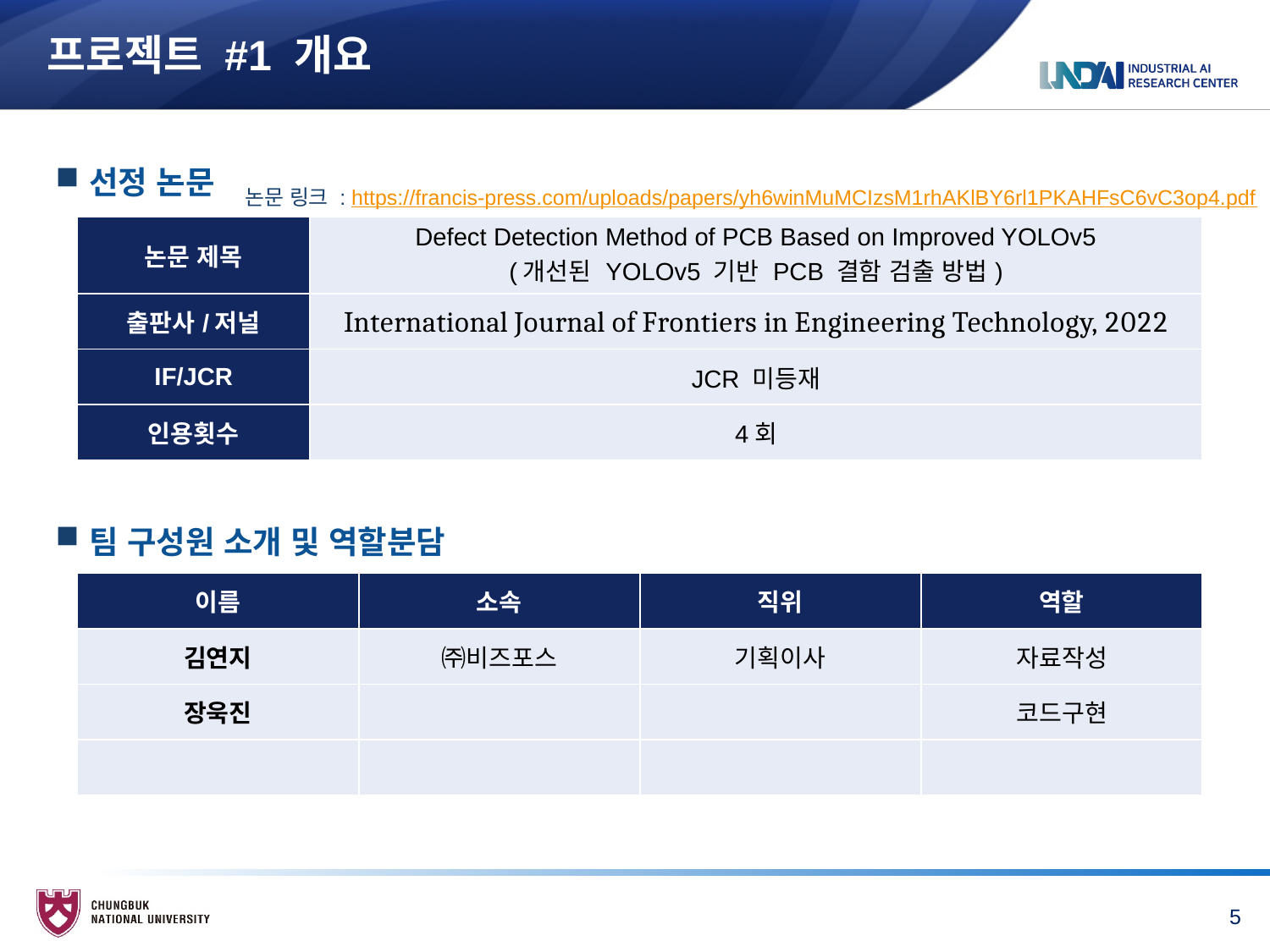

# 프로젝트 #1 개요
선정 논문
논문 링크 : https://francis-press.com/uploads/papers/yh6winMuMCIzsM1rhAKlBY6rl1PKAHFsC6vC3op4.pdf
| 논문 제목 | Defect Detection Method of PCB Based on Improved YOLOv5 (개선된 YOLOv5 기반 PCB 결함 검출 방법) |
| --- | --- |
| 출판사/저널 | International Journal of Frontiers in Engineering Technology, 2022 |
| IF/JCR | JCR 미등재 |
| 인용횟수 | 4회 |
팀 구성원 소개 및 역할분담
| 이름 | 소속 | 직위 | 역할 |
| --- | --- | --- | --- |
| 김연지 | ㈜비즈포스 | 기획이사 | 자료작성 |
| 장욱진 |  |  | 코드구현 |
|  |  |  |  |